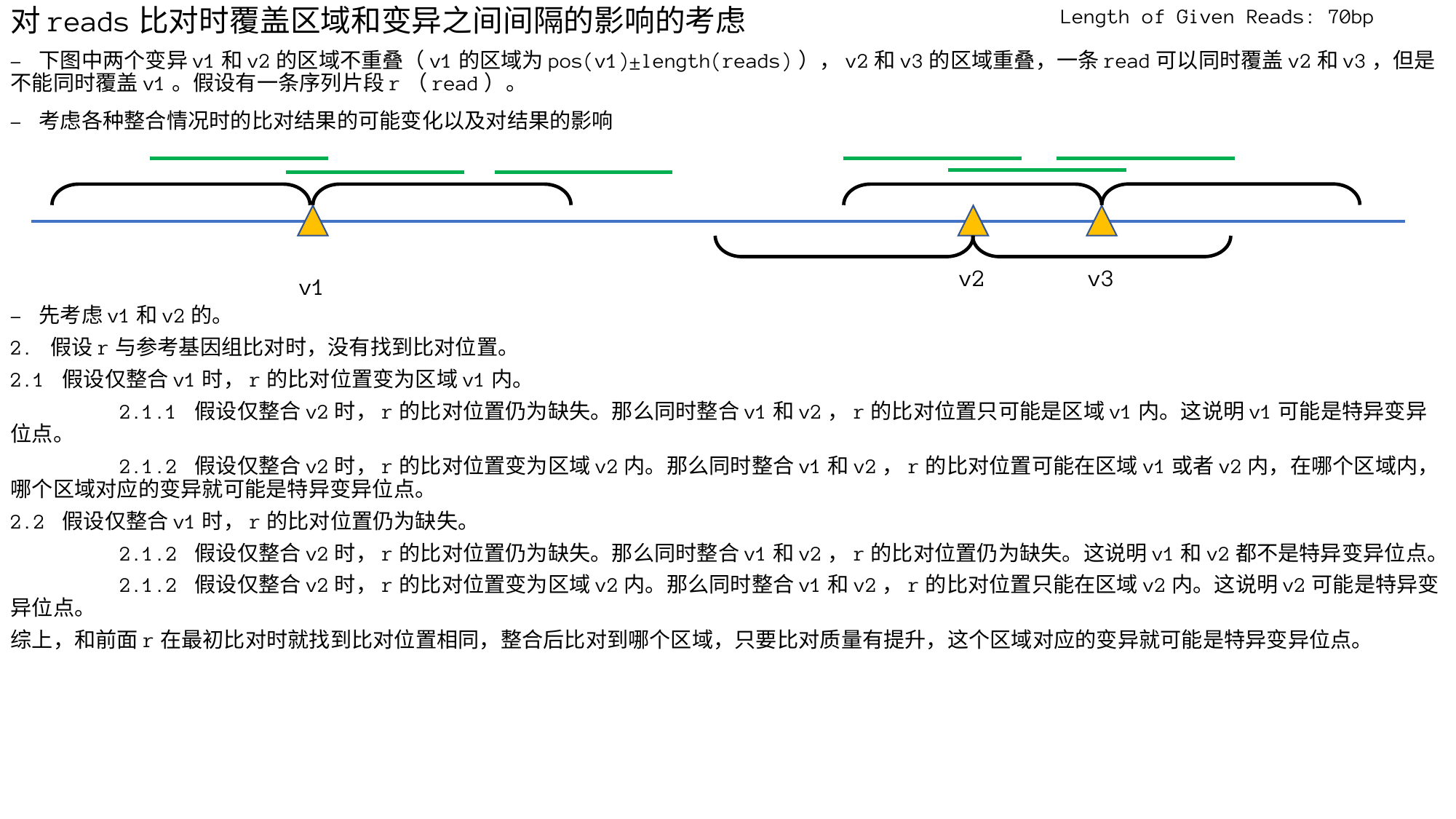

对reads比对时覆盖区域和变异之间间隔的影响的考虑
Length of Given Reads: 70bp
- 下图中两个变异v1和v2的区域不重叠（v1的区域为pos(v1)±length(reads)），v2和v3的区域重叠，一条read可以同时覆盖v2和v3，但是不能同时覆盖v1。假设有一条序列片段r（read）。
- 考虑各种整合情况时的比对结果的可能变化以及对结果的影响

v2
v3
v1
- 先考虑v1和v2的。
2. 假设r与参考基因组比对时，没有找到比对位置。
2.1 假设仅整合v1时，r的比对位置变为区域v1内。
	2.1.1 假设仅整合v2时，r的比对位置仍为缺失。那么同时整合v1和v2，r的比对位置只可能是区域v1内。这说明v1可能是特异变异位点。
	2.1.2 假设仅整合v2时，r的比对位置变为区域v2内。那么同时整合v1和v2，r的比对位置可能在区域v1或者v2内，在哪个区域内，哪个区域对应的变异就可能是特异变异位点。
2.2 假设仅整合v1时，r的比对位置仍为缺失。
	2.1.2 假设仅整合v2时，r的比对位置仍为缺失。那么同时整合v1和v2，r的比对位置仍为缺失。这说明v1和v2都不是特异变异位点。
	2.1.2 假设仅整合v2时，r的比对位置变为区域v2内。那么同时整合v1和v2，r的比对位置只能在区域v2内。这说明v2可能是特异变异位点。
综上，和前面r在最初比对时就找到比对位置相同，整合后比对到哪个区域，只要比对质量有提升，这个区域对应的变异就可能是特异变异位点。